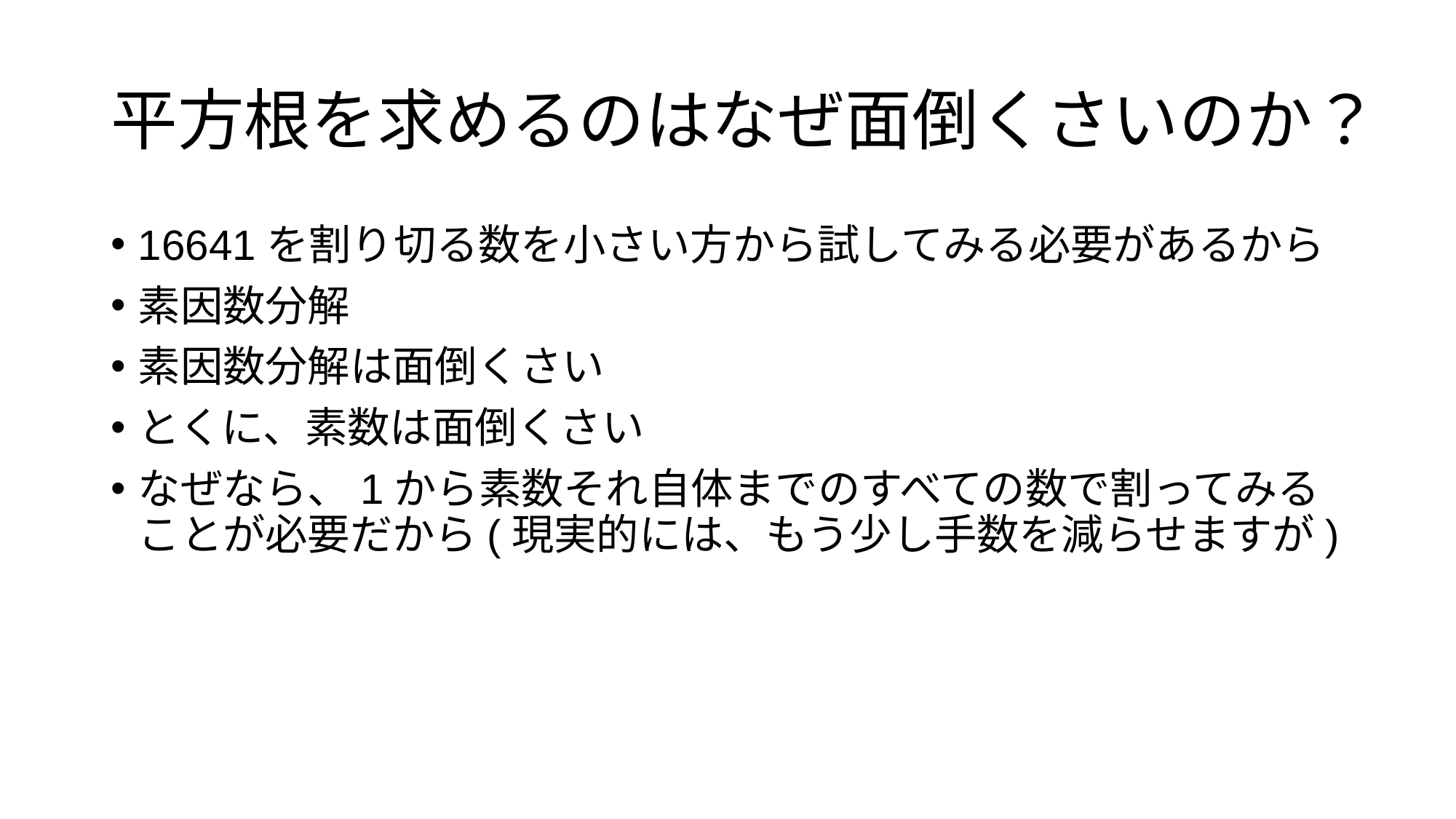

# 平方根を求めるのはなぜ面倒くさいのか？
16641を割り切る数を小さい方から試してみる必要があるから
素因数分解
素因数分解は面倒くさい
とくに、素数は面倒くさい
なぜなら、1から素数それ自体までのすべての数で割ってみることが必要だから(現実的には、もう少し手数を減らせますが)